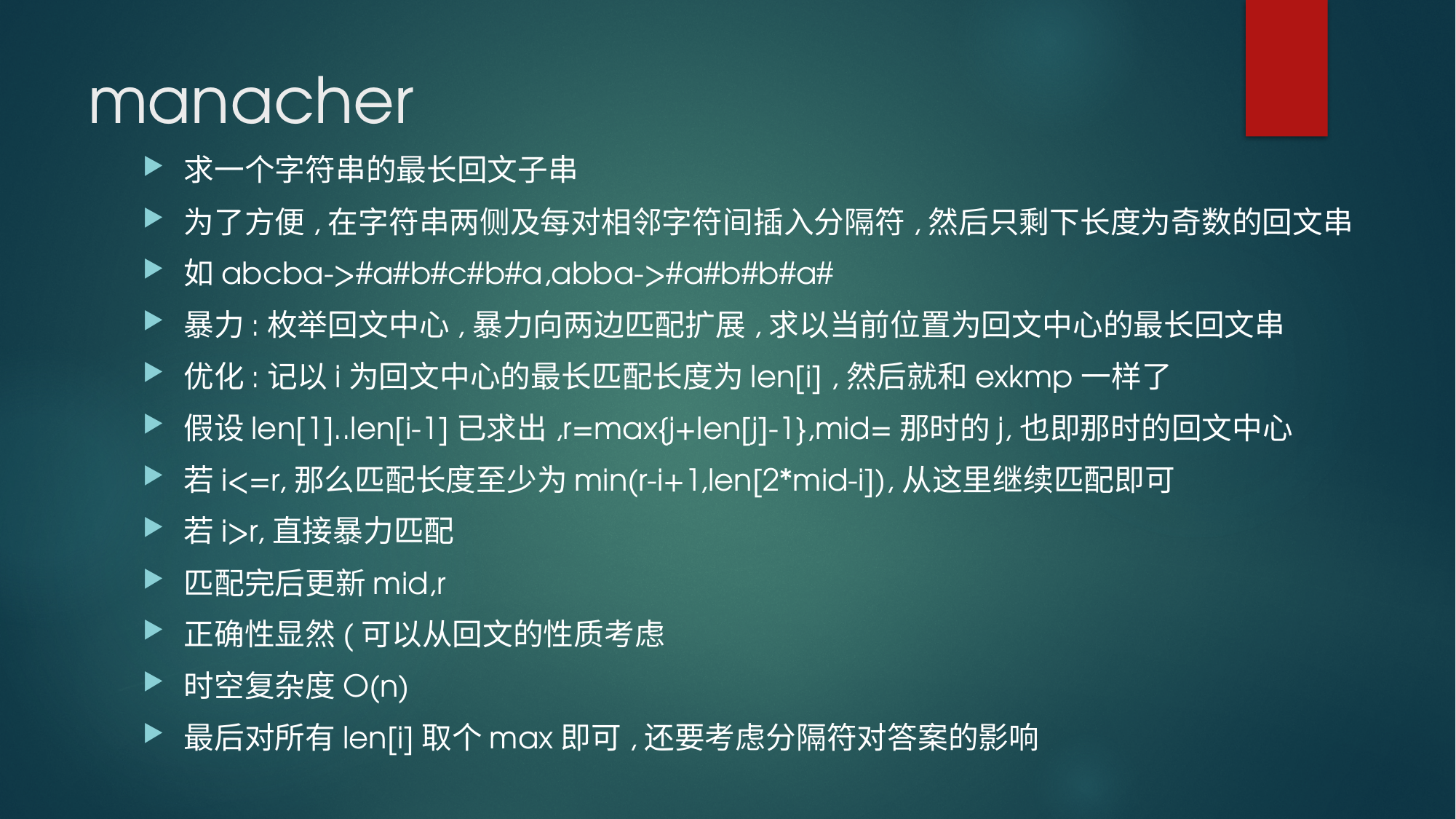

# manacher
求一个字符串的最长回文子串
为了方便,在字符串两侧及每对相邻字符间插入分隔符,然后只剩下长度为奇数的回文串
如abcba->#a#b#c#b#a,abba->#a#b#b#a#
暴力:枚举回文中心,暴力向两边匹配扩展,求以当前位置为回文中心的最长回文串
优化:记以i为回文中心的最长匹配长度为len[i] ,然后就和exkmp一样了
假设len[1]..len[i-1]已求出,r=max{j+len[j]-1},mid=那时的j,也即那时的回文中心
若i<=r,那么匹配长度至少为min(r-i+1,len[2*mid-i]),从这里继续匹配即可
若i>r,直接暴力匹配
匹配完后更新mid,r
正确性显然(可以从回文的性质考虑
时空复杂度O(n)
最后对所有len[i]取个max即可,还要考虑分隔符对答案的影响